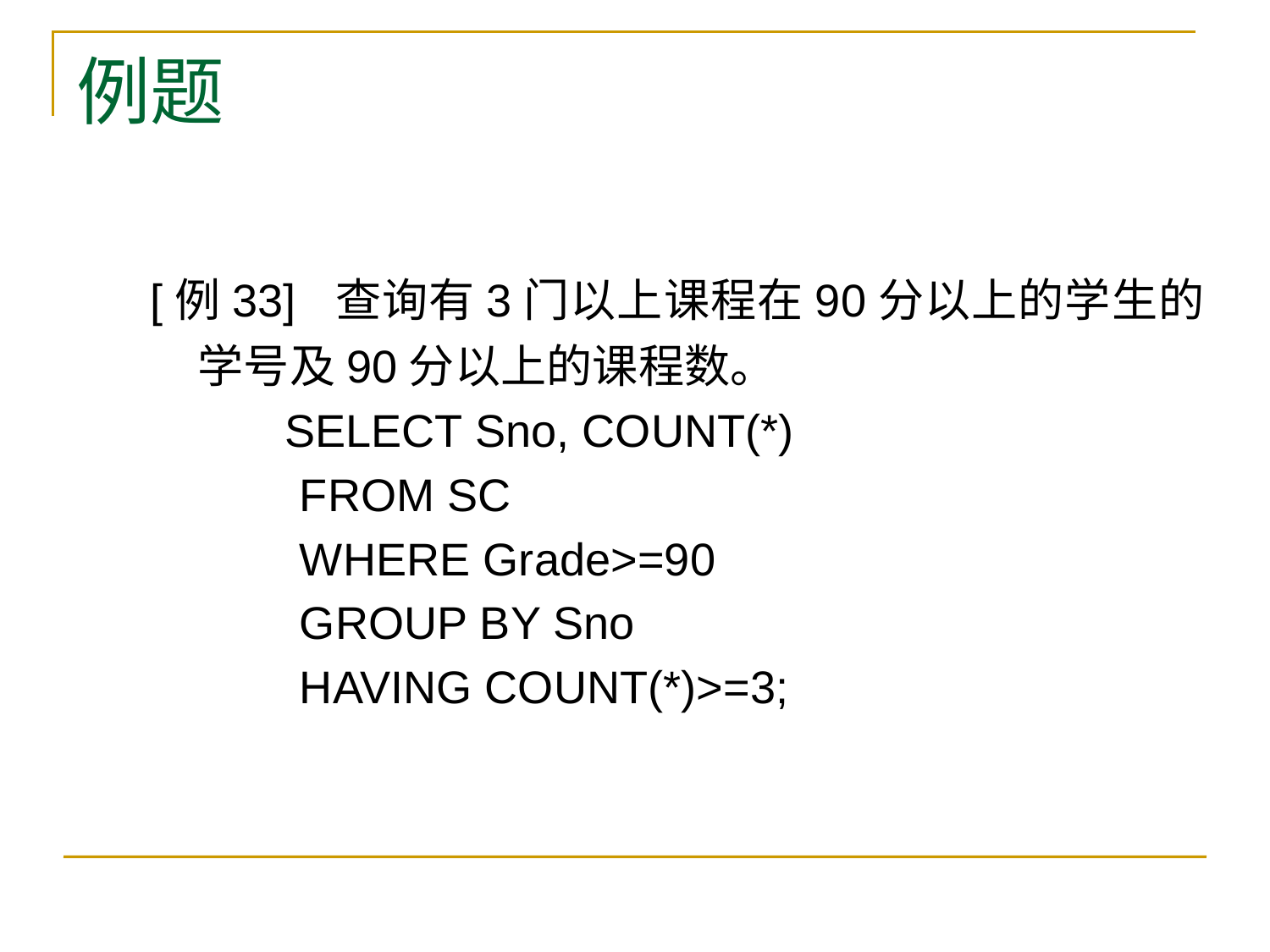

# 例题
[例33]  查询有3门以上课程在90分以上的学生的学号及90分以上的课程数。
        SELECT Sno, COUNT(*)
        FROM SC
        WHERE Grade>=90
        GROUP BY Sno
        HAVING COUNT(*)>=3;